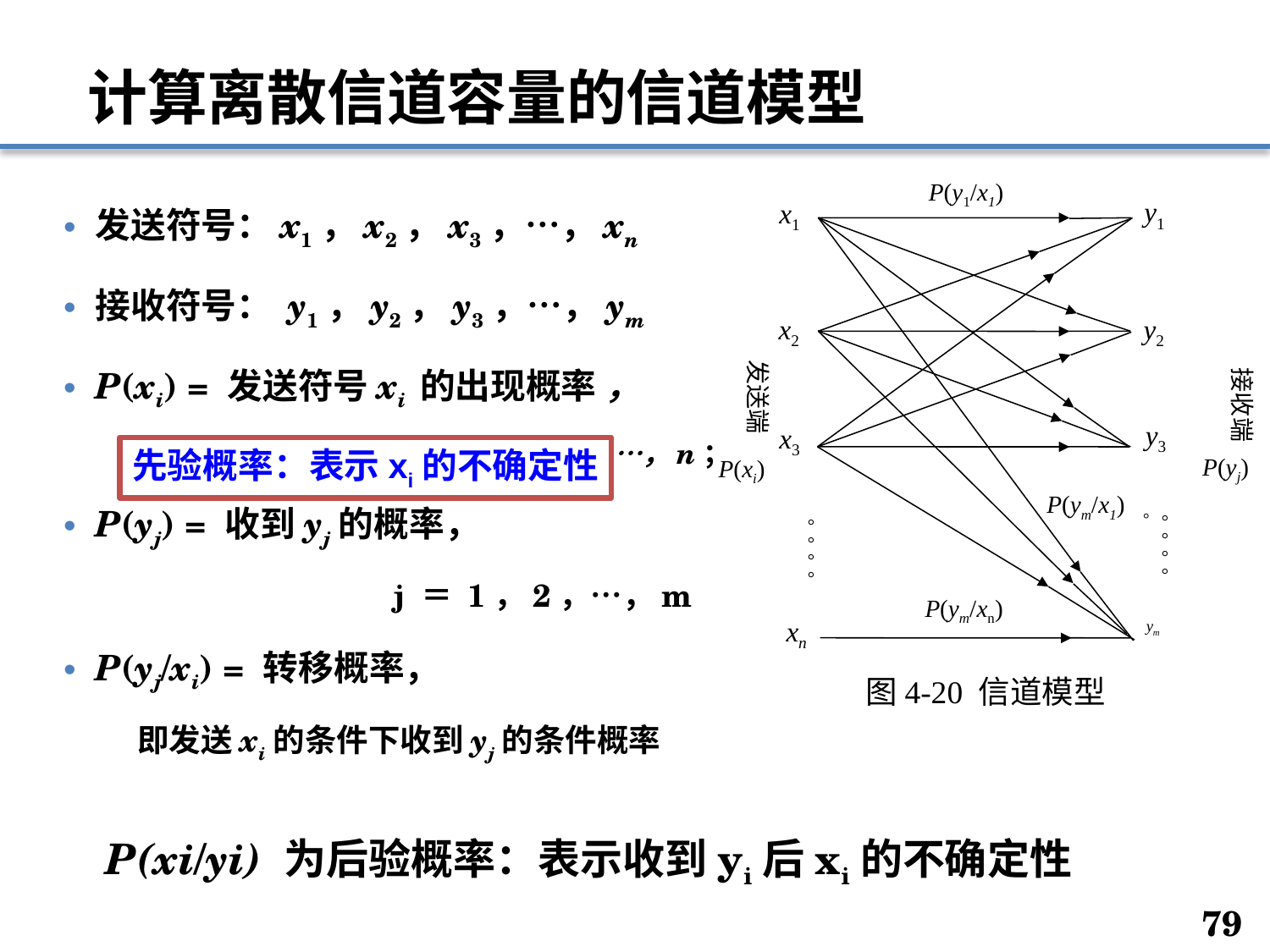

# 计算离散信道容量的信道模型

P(y1/x1)
y1
x1

x2
y2

发送端

接收端

y3
x3

P(yj)
P(xi)

P(ym/x1)
。。。。
。
。。。。
P(ym/xn)
xn
ym

图4-20 信道模型
发送符号：x1，x2，x3，…，xn
接收符号： y1，y2，y3，…，ym
P(xi) = 发送符号xi 的出现概率 ，
			i ＝ 1，2，…，n；
P(yj) = 收到yj的概率，
			j ＝ 1，2，…，m
P(yj/xi) = 转移概率，
   即发送xi的条件下收到yj的条件概率

先验概率：表示xi的不确定性
P(xi/yi) 为后验概率：表示收到yi后xi的不确定性
79